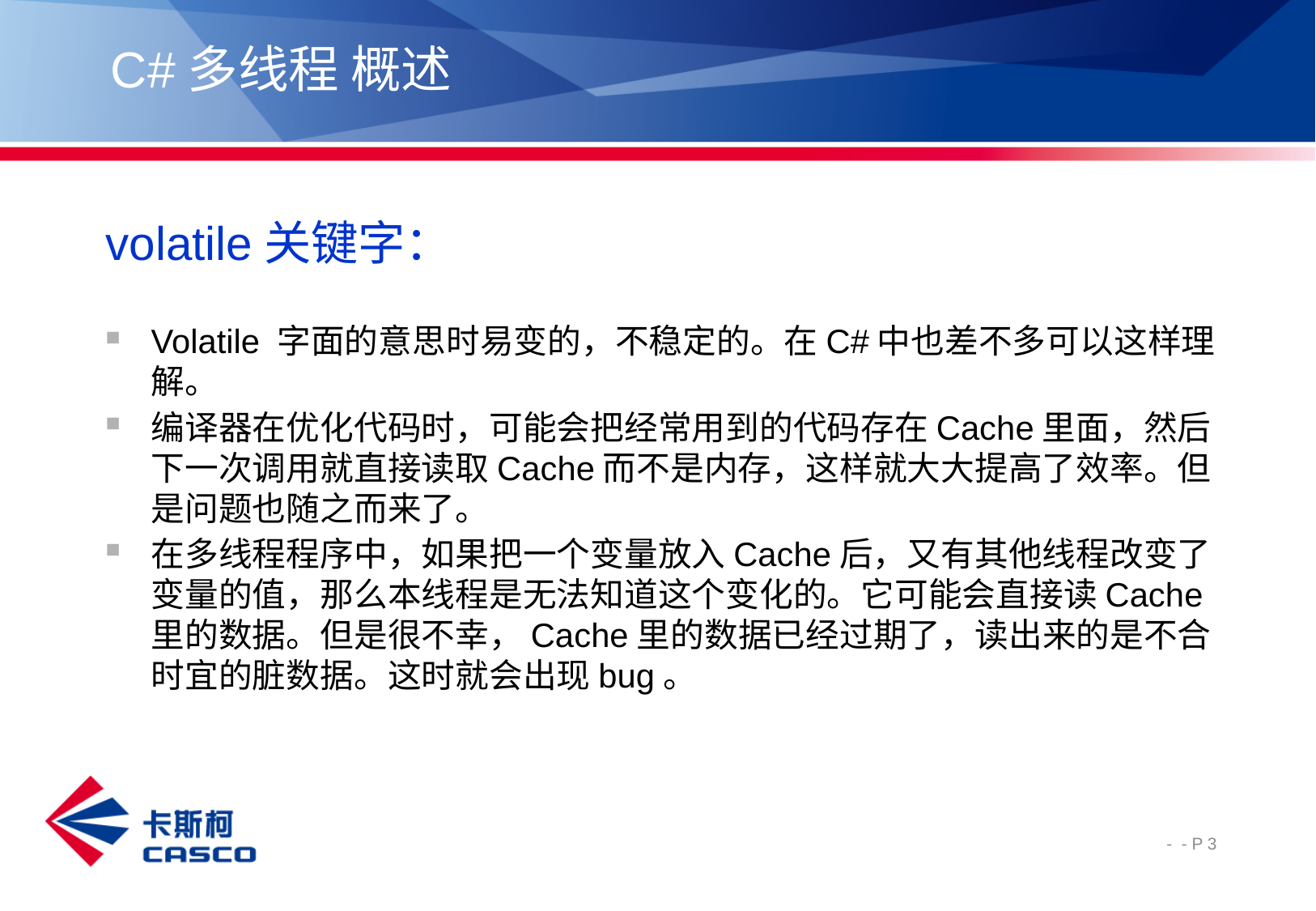

# C#多线程 概述
volatile关键字：

Volatile 字面的意思时易变的，不稳定的。在C#中也差不多可以这样理解。
编译器在优化代码时，可能会把经常用到的代码存在Cache里面，然后下一次调用就直接读取Cache而不是内存，这样就大大提高了效率。但是问题也随之而来了。
在多线程程序中，如果把一个变量放入Cache后，又有其他线程改变了变量的值，那么本线程是无法知道这个变化的。它可能会直接读Cache里的数据。但是很不幸，Cache里的数据已经过期了，读出来的是不合时宜的脏数据。这时就会出现bug。
 -  - P 3